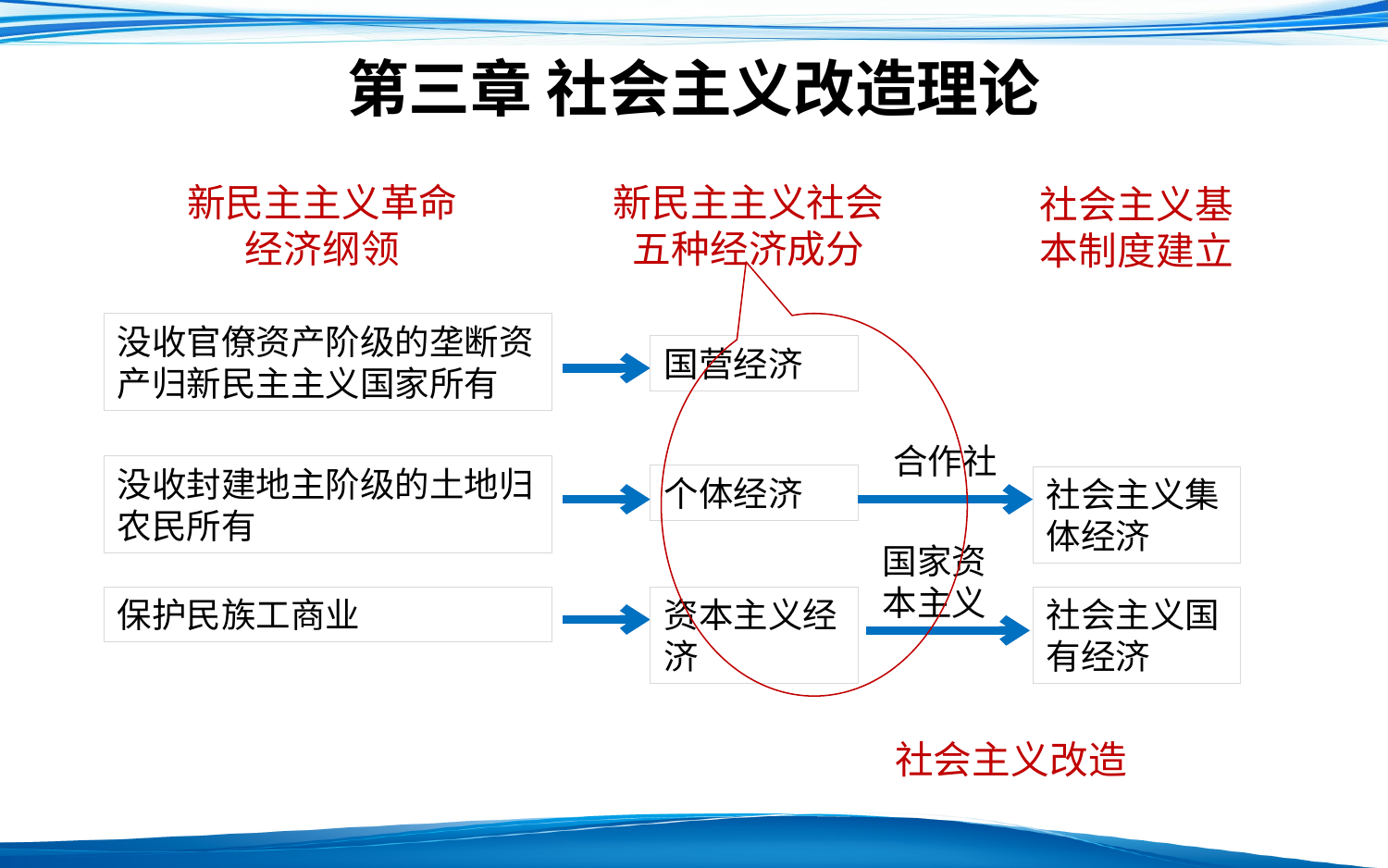

# 第三章 社会主义改造理论
新民主主义革命经济纲领
新民主主义社会五种经济成分
社会主义基本制度建立
没收官僚资产阶级的垄断资产归新民主主义国家所有

国营经济
合作社
没收封建地主阶级的土地归农民所有
个体经济
社会主义集体经济
国家资本主义
保护民族工商业
资本主义经济
社会主义国有经济
社会主义改造